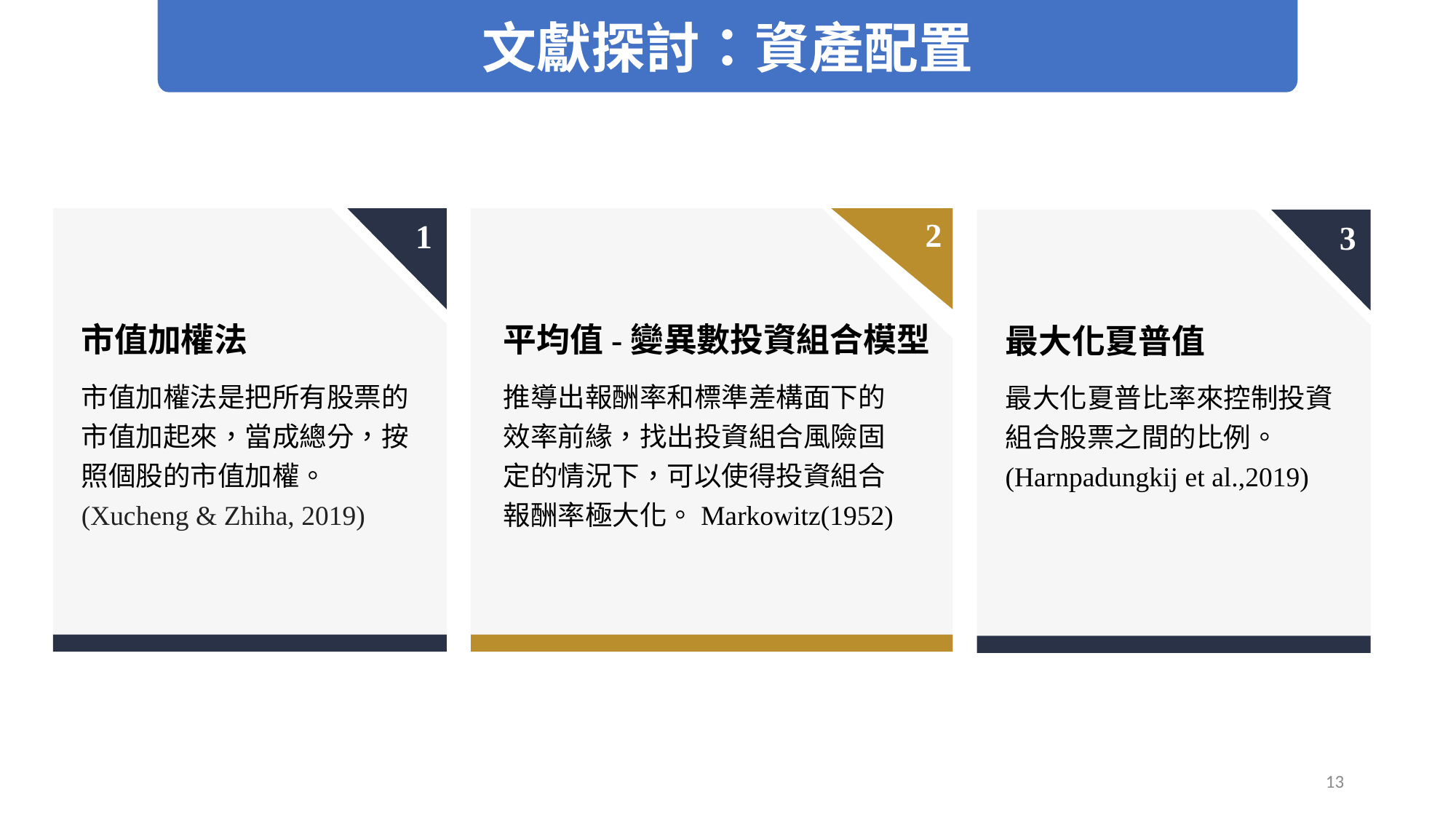

文獻探討：資產配置

2
平均值-變異數投資組合模型
推導出報酬率和標準差構面下的效率前緣，找出投資組合風險固定的情況下，可以使得投資組合報酬率極大化。Markowitz(1952)

1

3

市值加權法
市值加權法是把所有股票的市值加起來，當成總分，按照個股的市值加權。(Xucheng & Zhiha, 2019)
最大化夏普值
最大化夏普比率來控制投資組合股票之間的比例。 (Harnpadungkij et al.,2019)
13